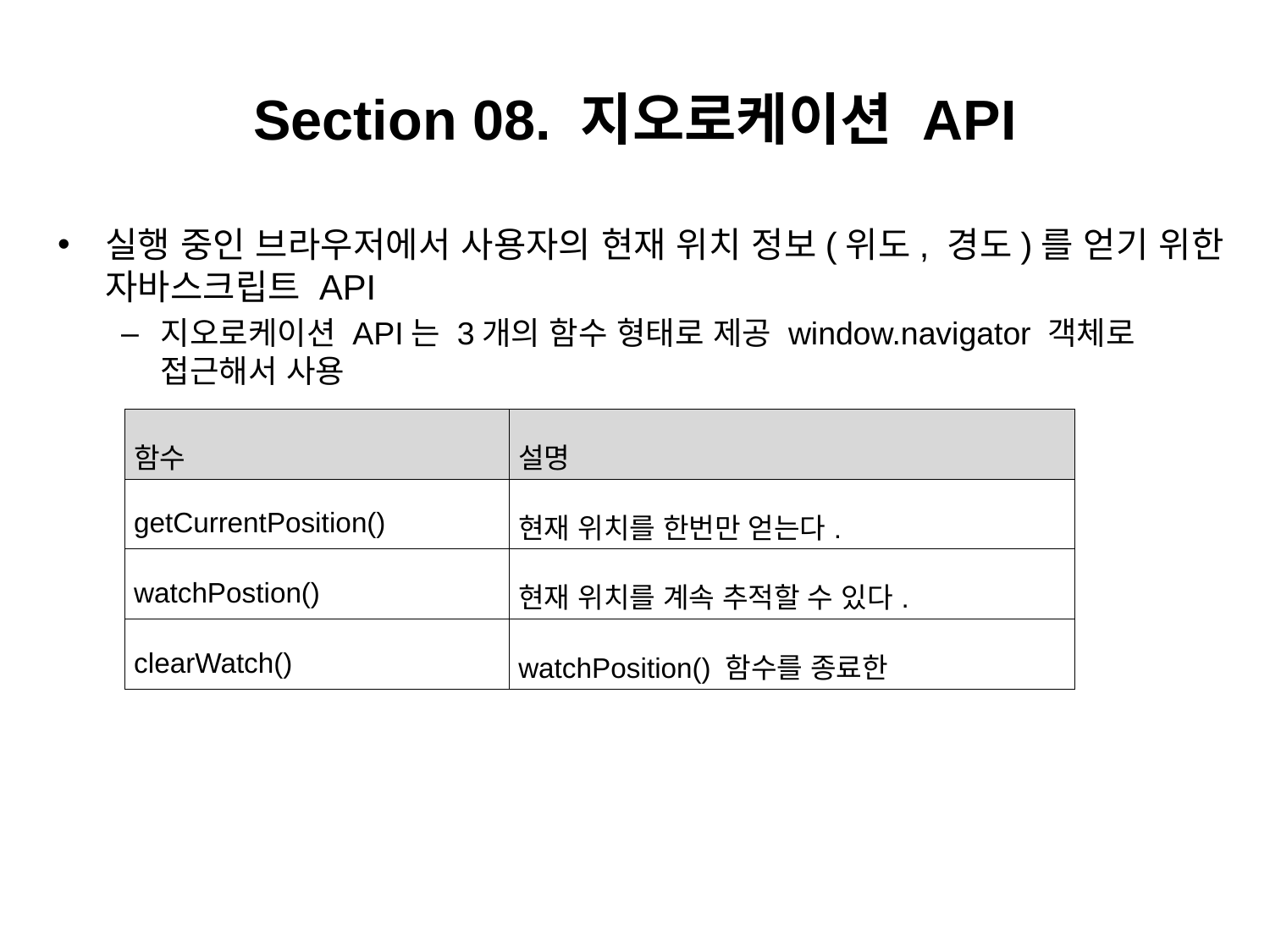

# Section 08. 지오로케이션 API
실행 중인 브라우저에서 사용자의 현재 위치 정보(위도, 경도)를 얻기 위한 자바스크립트 API
지오로케이션 API는 3개의 함수 형태로 제공 window.navigator 객체로 접근해서 사용

| 함수 | 설명 |
| --- | --- |
| getCurrentPosition() | 현재 위치를 한번만 얻는다. |
| watchPostion() | 현재 위치를 계속 추적할 수 있다. |
| clearWatch() | watchPosition() 함수를 종료한 |